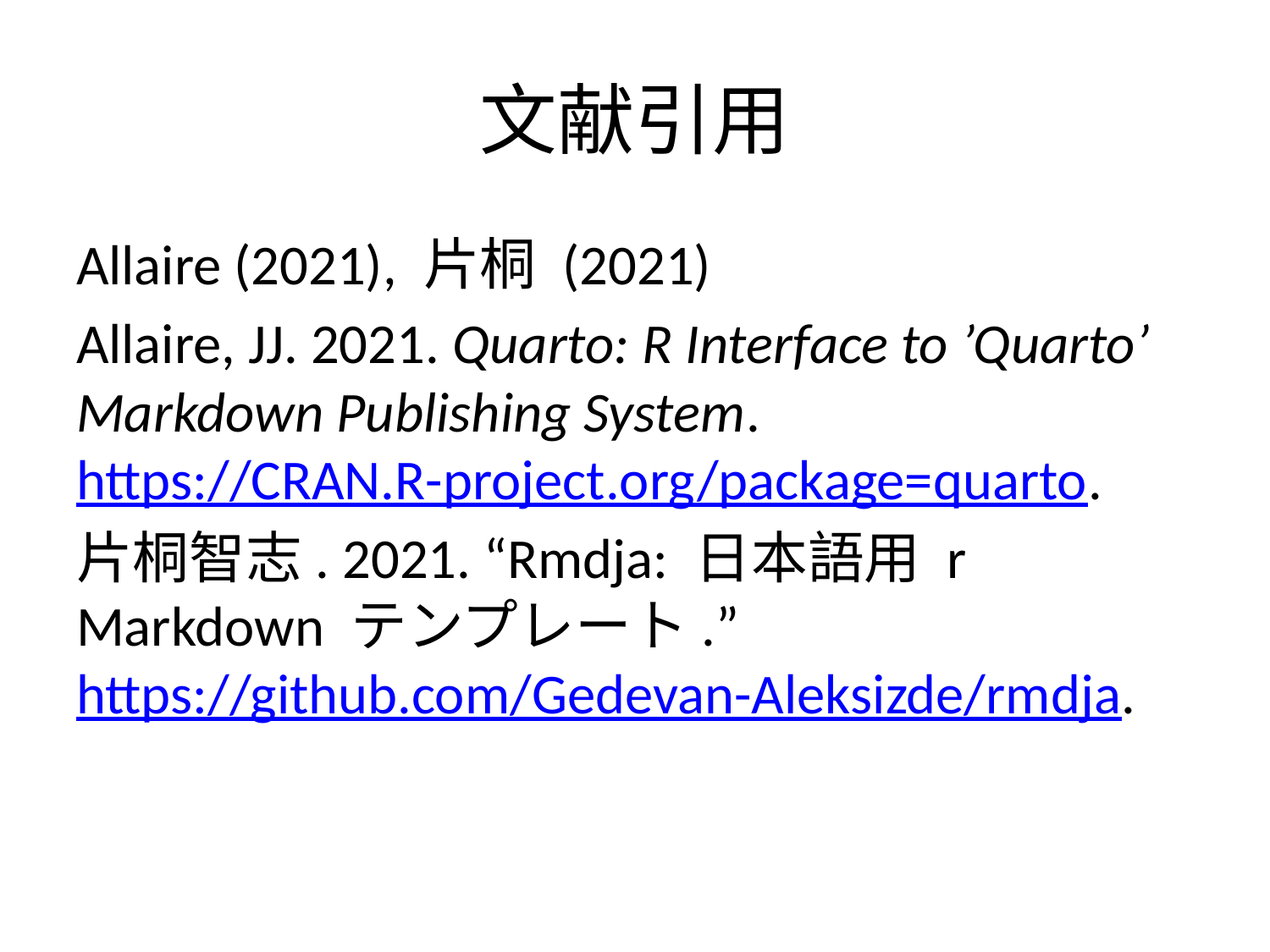

# 文献引用
Allaire (2021), 片桐 (2021)
Allaire, JJ. 2021. Quarto: R Interface to ’Quarto’ Markdown Publishing System. https://CRAN.R-project.org/package=quarto.
片桐智志. 2021. “Rmdja: 日本語用 r Markdown テンプレート.” https://github.com/Gedevan-Aleksizde/rmdja.